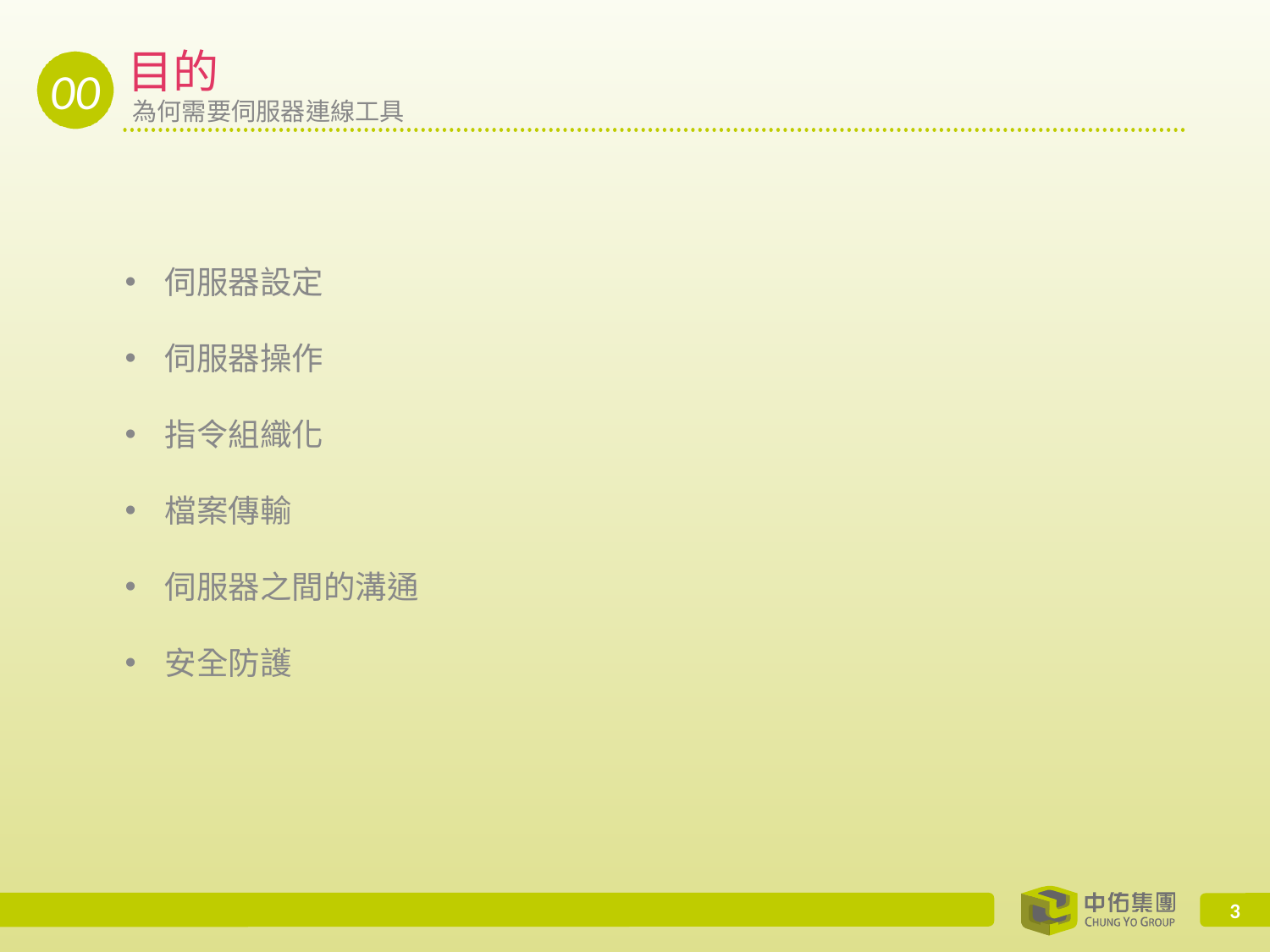

00
# 目的
為何需要伺服器連線工具

伺服器設定

伺服器操作

指令組織化

檔案傳輸

伺服器之間的溝通

安全防護

3